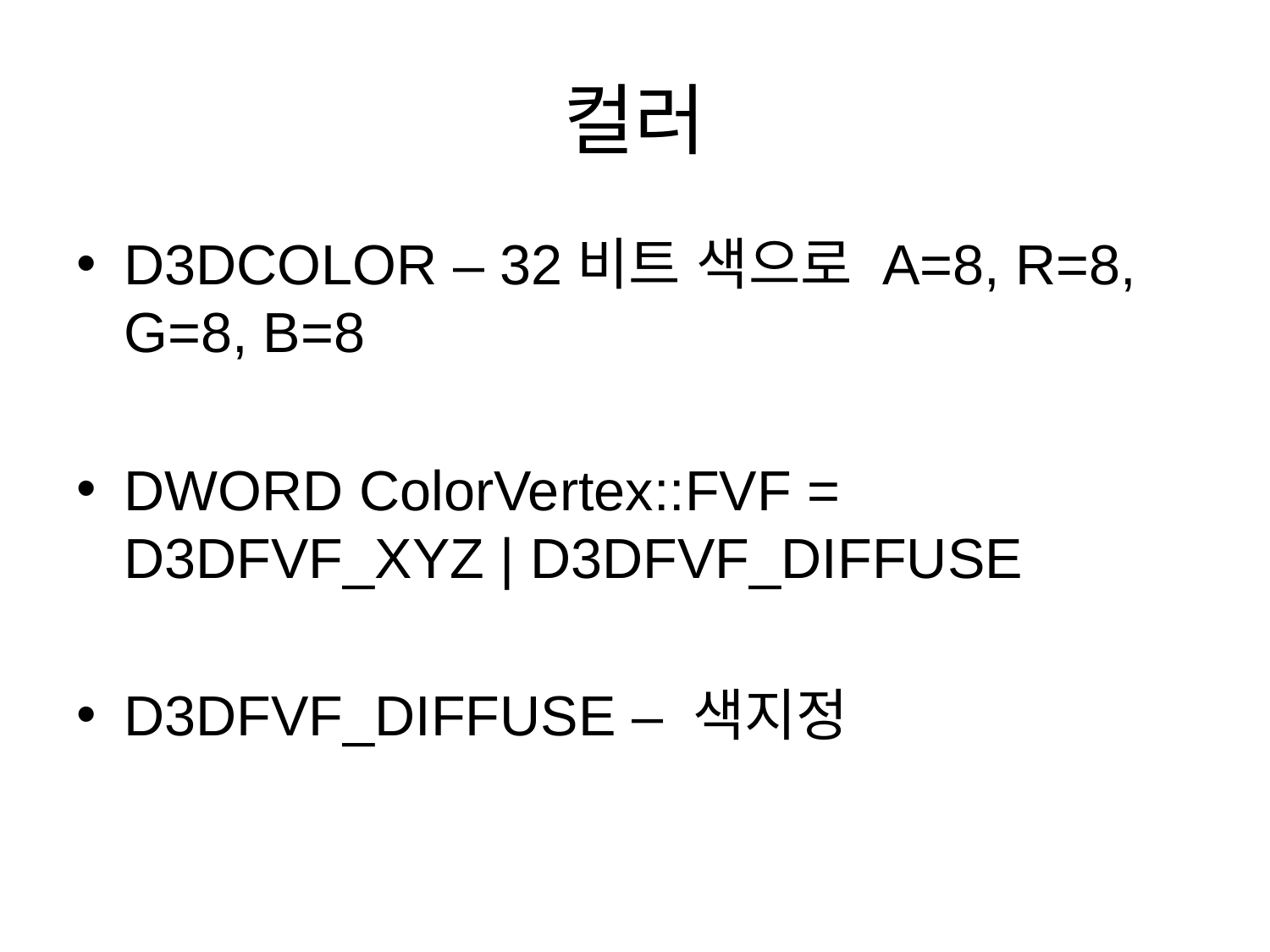

# 컬러
D3DCOLOR – 32비트 색으로 A=8, R=8, G=8, B=8

DWORD ColorVertex::FVF = D3DFVF_XYZ | D3DFVF_DIFFUSE

D3DFVF_DIFFUSE – 색지정